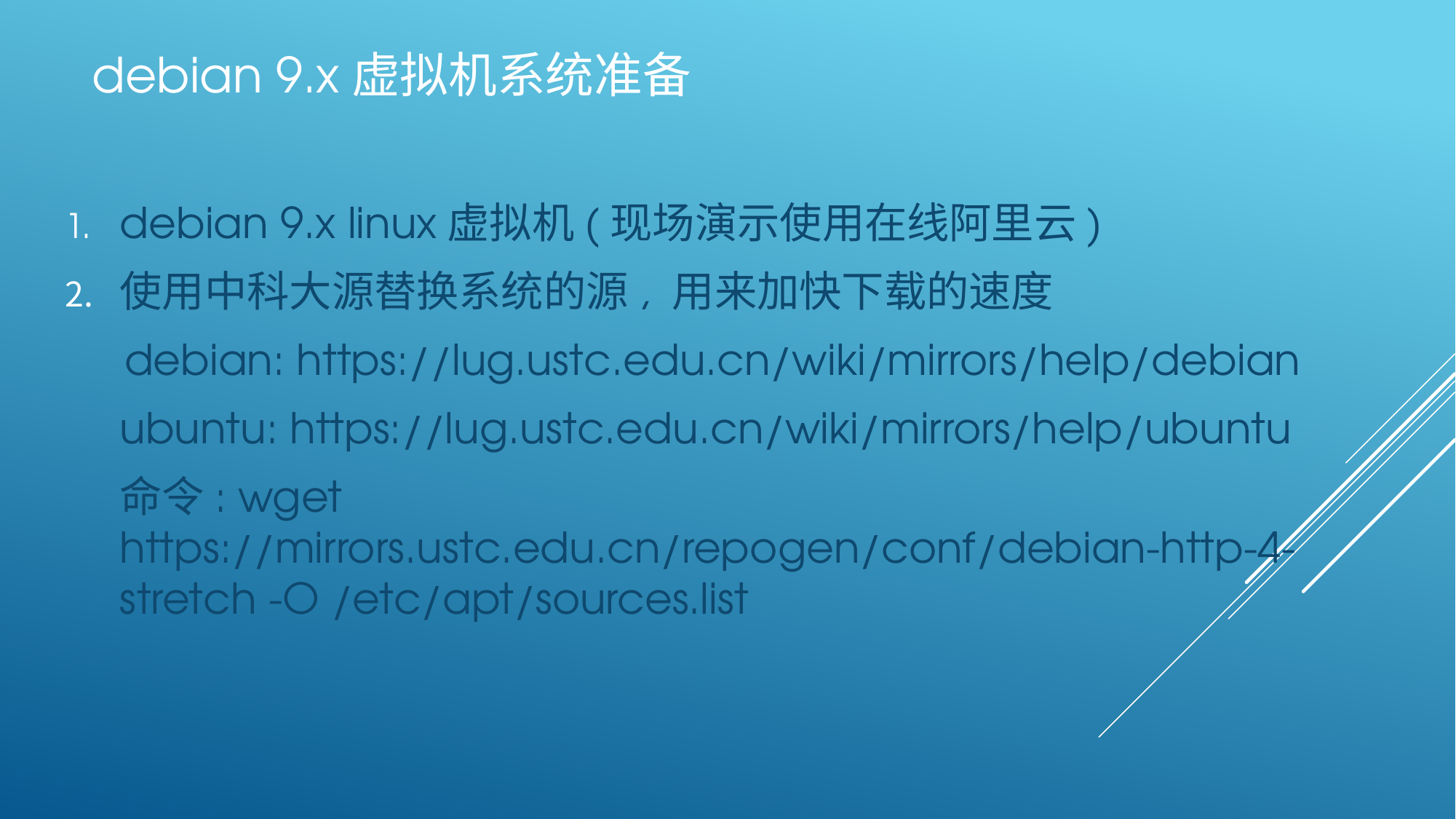

debian 9.x虚拟机系统准备
debian 9.x linux虚拟机(现场演示使用在线阿里云)
使用中科大源替换系统的源, 用来加快下载的速度
     debian: https://lug.ustc.edu.cn/wiki/mirrors/help/debian
ubuntu: https://lug.ustc.edu.cn/wiki/mirrors/help/ubuntu
命令: wget https://mirrors.ustc.edu.cn/repogen/conf/debian-http-4-stretch -O /etc/apt/sources.list